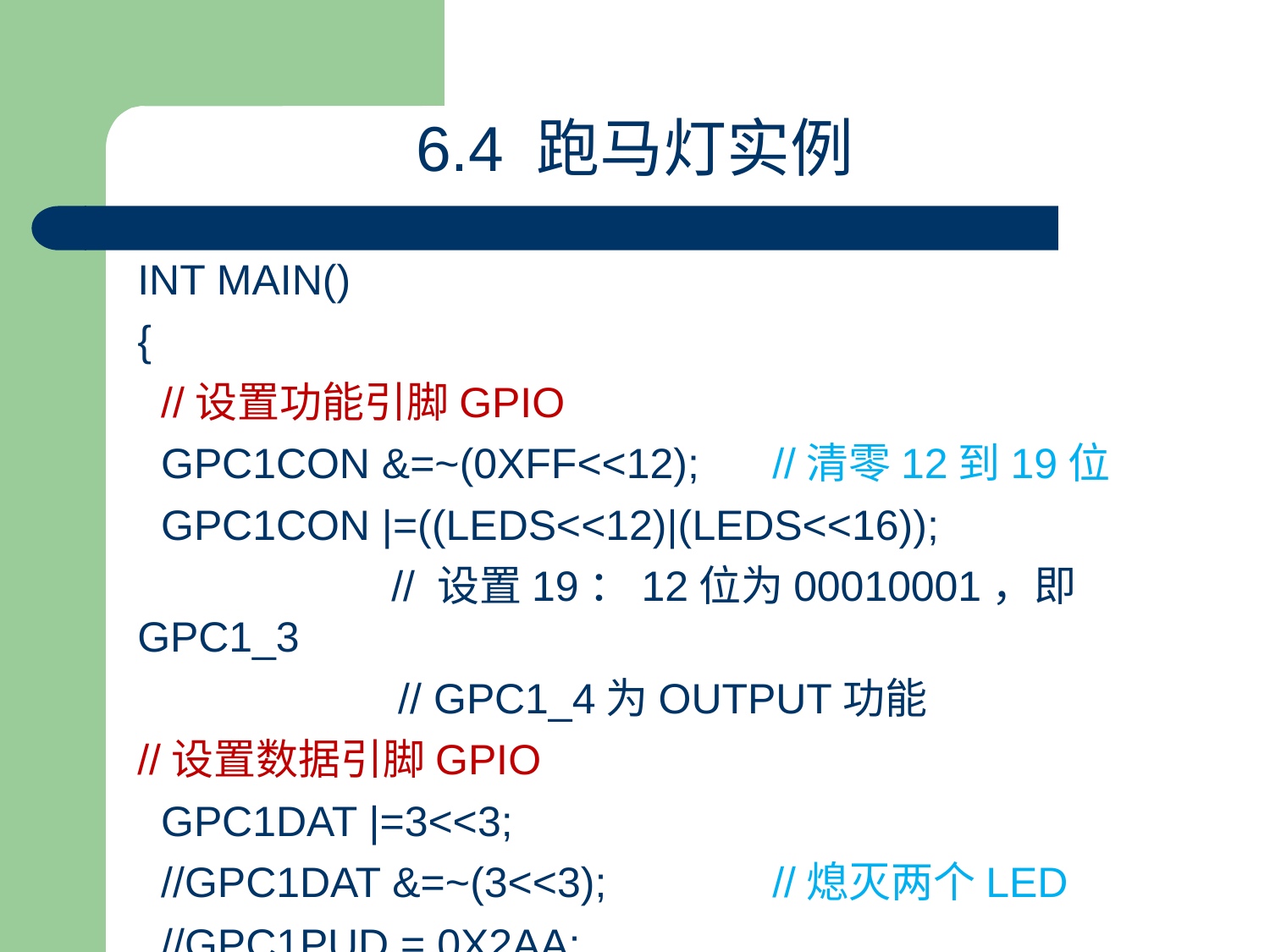

6.4 跑马灯实例
int main()
{
  //设置功能引脚GPIO
  GPC1CON &=~(0xFF<<12);	//清零12到19位
  GPC1CON |=((LEDS<<12)|(LEDS<<16));
		// 设置19：12位为00010001，即GPC1_3
                      // GPC1_4为output功能
//设置数据引脚GPIO
  GPC1DAT |=3<<3;
  //GPC1DAT &=~(3<<3);		//熄灭两个led
  //GPC1PUD = 0x2AA;